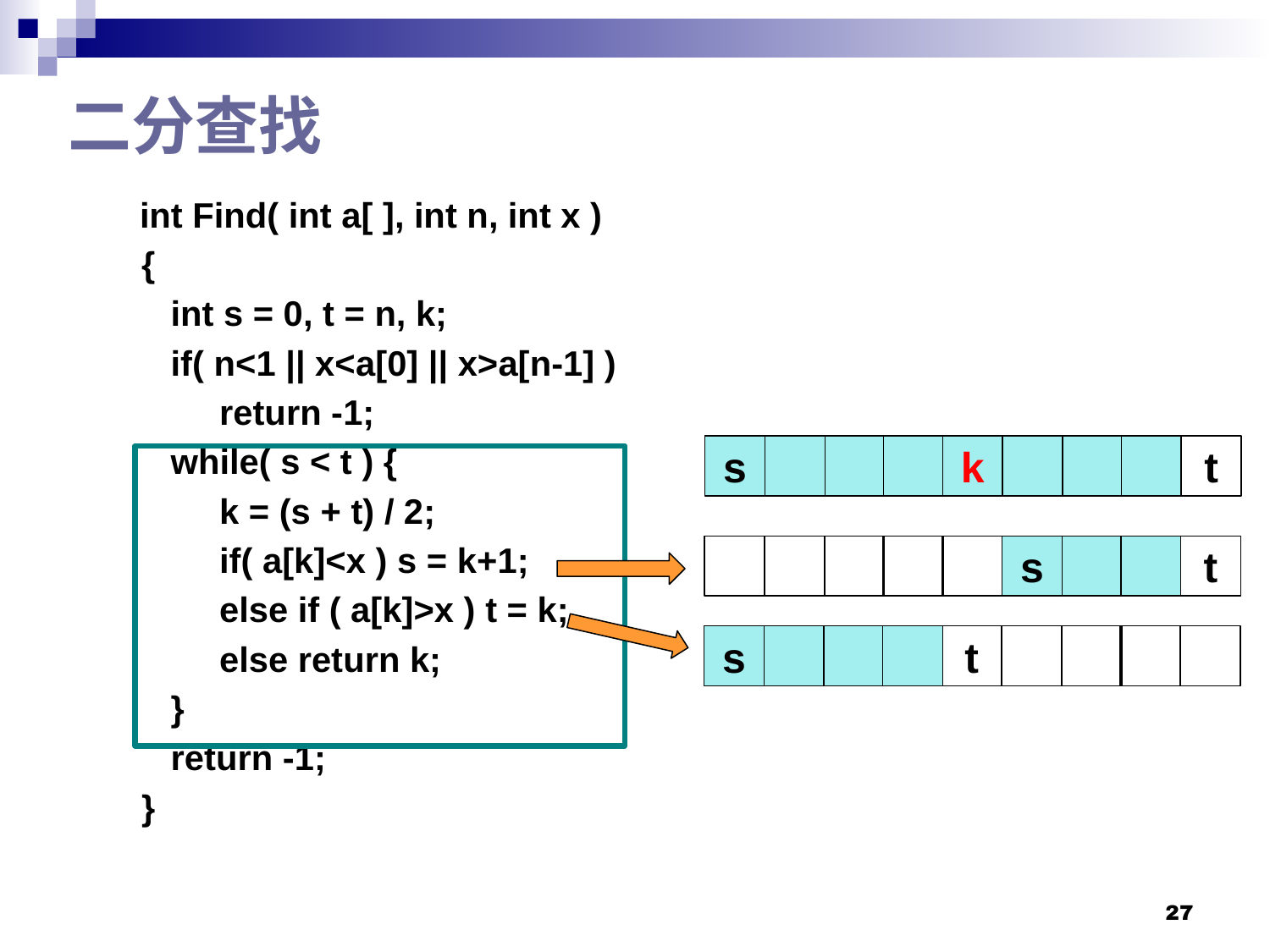

# 二分查找
int Find( int a[ ], int n, int x )
 {
    int s = 0, t = n, k;
    if( n<1 || x<a[0] || x>a[n-1] )
         return -1;
    while( s < t ) {
         k = (s + t) / 2;
         if( a[k]<x ) s = k+1;
         else if ( a[k]>x ) t = k;
         else return k;
    }
    return -1;
 }
s

t
k

s

t

s

t

27